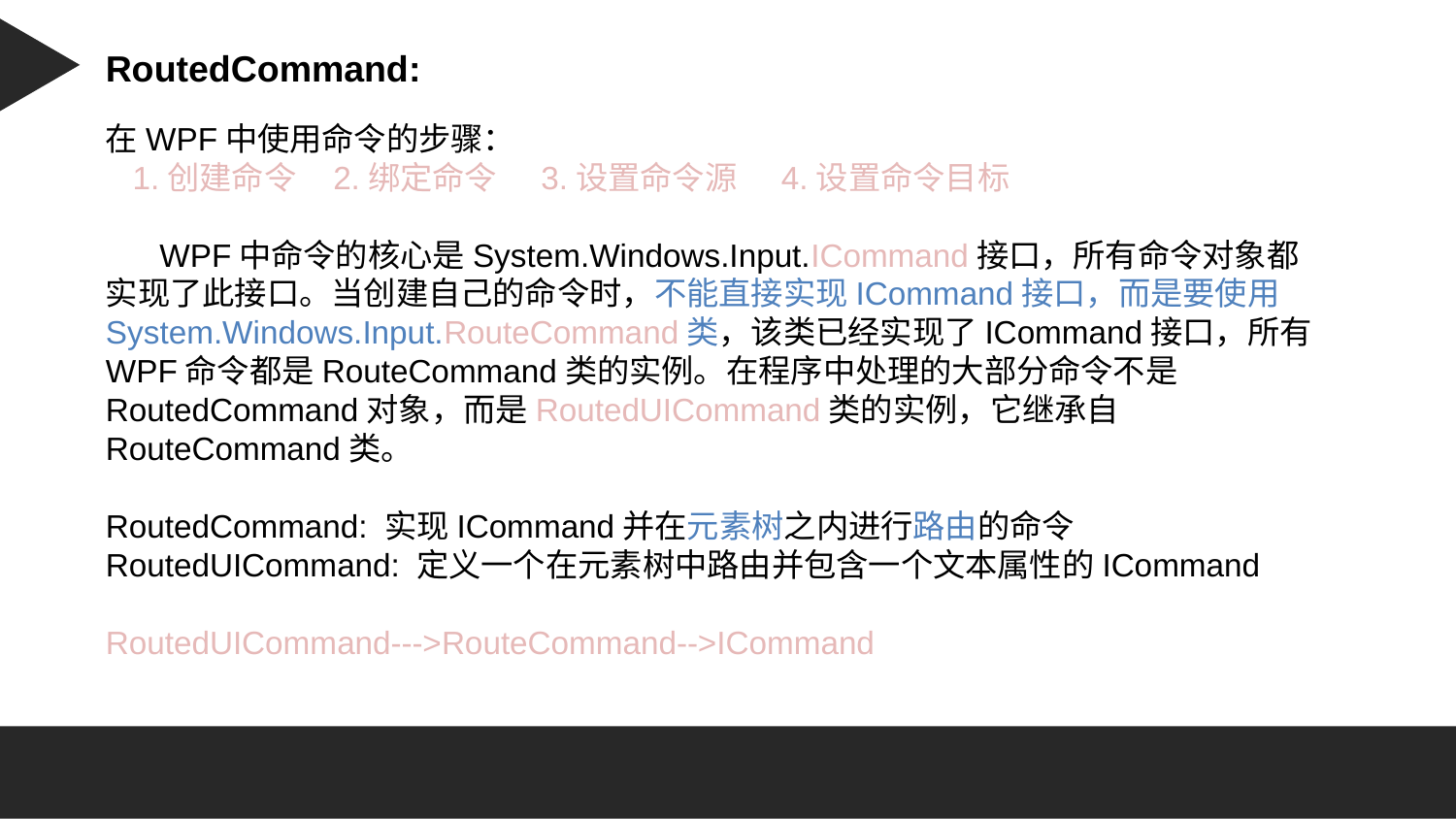

Character 字符串：

RoutedCommand:
在WPF中使用命令的步骤：
   1.创建命令    2.绑定命令     3.设置命令源     4.设置命令目标

      WPF中命令的核心是System.Windows.Input.ICommand接口，所有命令对象都实现了此接口。当创建自己的命令时，不能直接实现ICommand接口，而是要使用System.Windows.Input.RouteCommand类，该类已经实现了ICommand接口，所有WPF命令都是RouteCommand类的实例。在程序中处理的大部分命令不是RoutedCommand对象，而是RoutedUICommand类的实例，它继承自RouteCommand类。

RoutedCommand: 实现ICommand并在元素树之内进行路由的命令
RoutedUICommand: 定义一个在元素树中路由并包含一个文本属性的ICommand

RoutedUICommand--->RouteCommand-->ICommand